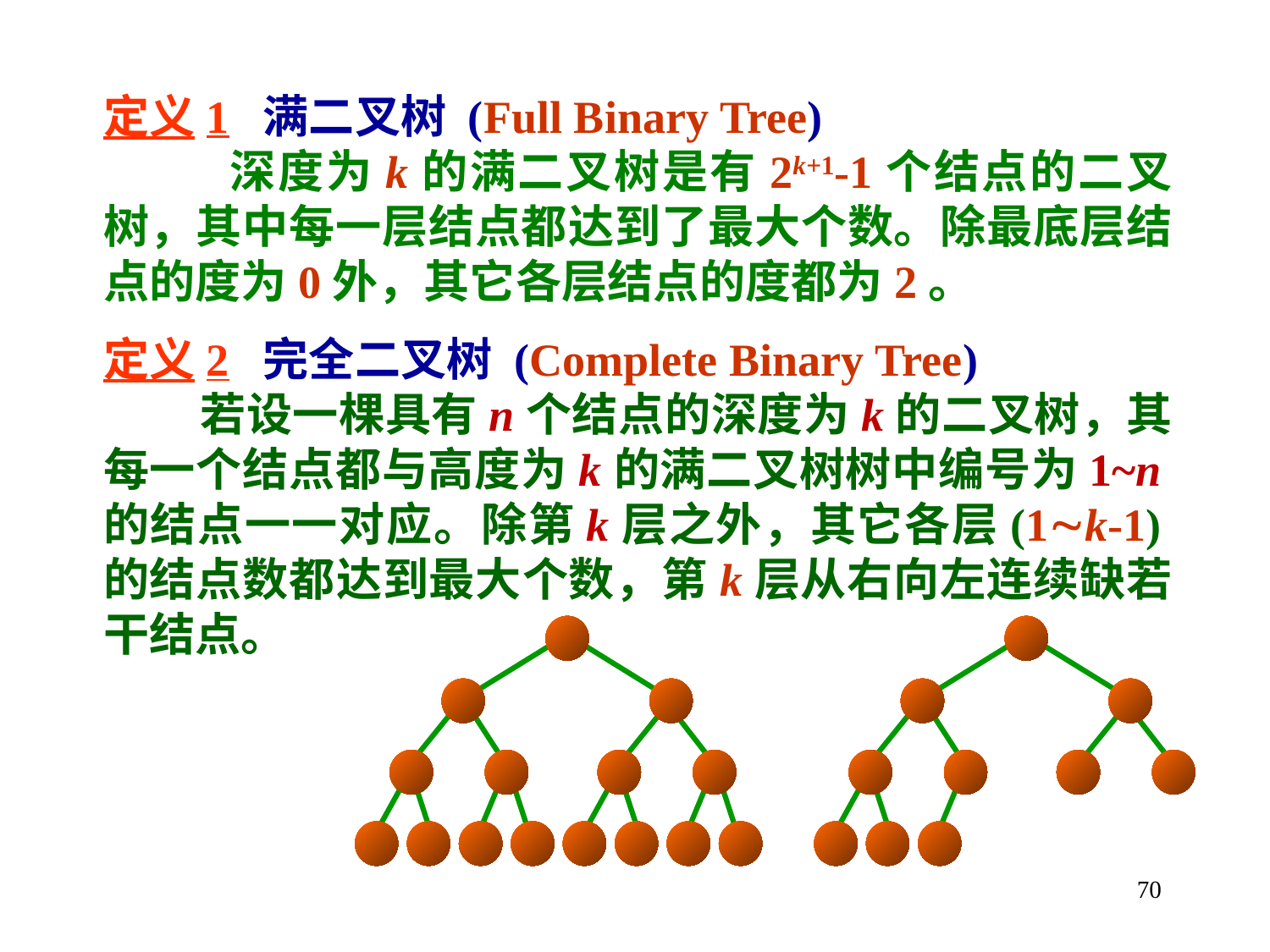

定义1  满二叉树 (Full Binary Tree)
         深度为k的满二叉树是有2k+1-1个结点的二叉树，其中每一层结点都达到了最大个数。除最底层结点的度为0外，其它各层结点的度都为2。
定义2  完全二叉树 (Complete Binary Tree)
        若设一棵具有n个结点的深度为k的二叉树，其每一个结点都与高度为k的满二叉树树中编号为1~n的结点一一对应。除第k层之外，其它各层(1∼k-1)的结点数都达到最大个数，第k层从右向左连续缺若干结点。

70